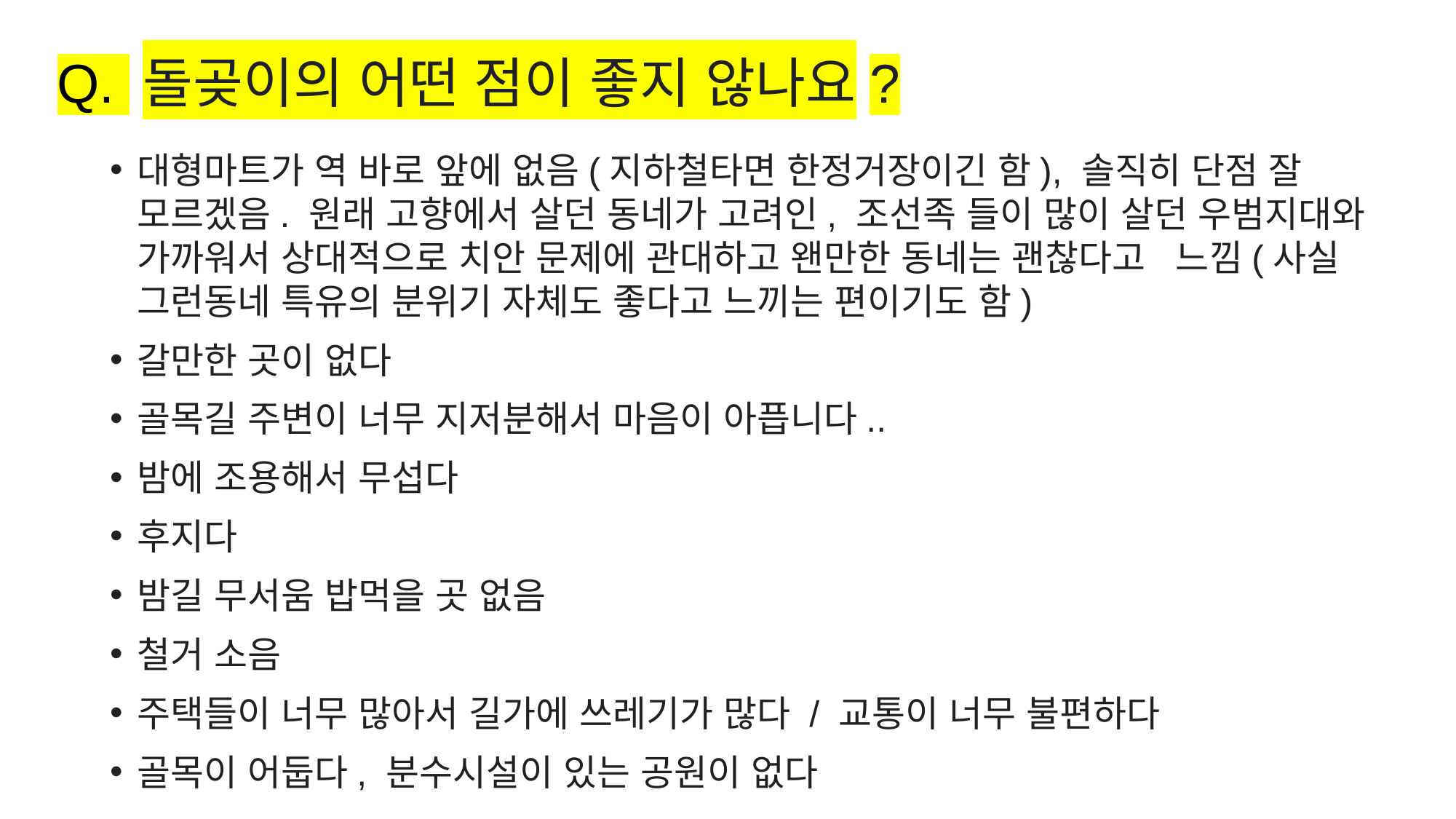

# Q. 돌곶이의 어떤 점이 좋지 않나요?
대형마트가 역 바로 앞에 없음(지하철타면 한정거장이긴 함), 솔직히 단점 잘 모르겠음. 원래 고향에서 살던 동네가 고려인, 조선족 들이 많이 살던 우범지대와 가까워서 상대적으로 치안 문제에 관대하고 왠만한 동네는 괜찮다고   느낌(사실 그런동네 특유의 분위기 자체도 좋다고 느끼는 편이기도 함)
갈만한 곳이 없다
골목길 주변이 너무 지저분해서 마음이 아픕니다..
밤에 조용해서 무섭다
후지다
밤길 무서움 밥먹을 곳 없음
철거 소음
주택들이 너무 많아서 길가에 쓰레기가 많다 / 교통이 너무 불편하다
골목이 어둡다, 분수시설이 있는 공원이 없다